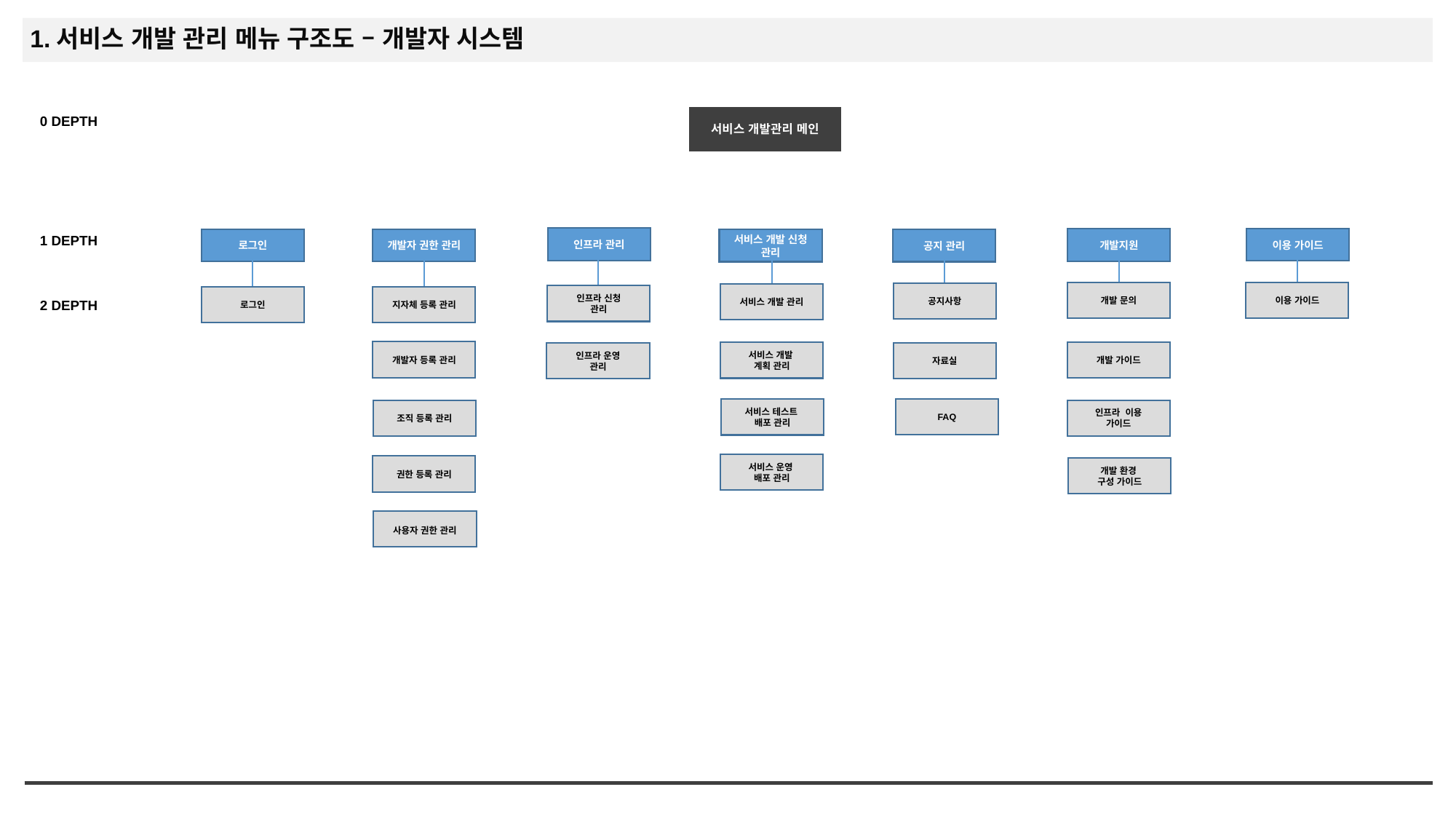

1.서비스 개발 관리 메뉴 구조도 – 개발자 시스템
0 DEPTH

서비스 개발관리 메인
1 DEPTH

서비스 개발 신청 관리

인프라 관리

이용 가이드

개발지원

로그인

개발자 권한 관리

공지 관리

이용 가이드

개발 문의

공지사항

서비스 개발 관리

인프라 신청
관리

로그인

지자체 등록 관리
2 DEPTH

개발자 등록 관리

개발 가이드

서비스 개발
계획 관리

인프라 운영
관리

자료실

FAQ

서비스 테스트
배포 관리

인프라  이용
가이드

조직 등록 관리

서비스 운영
배포 관리

권한 등록 관리

개발 환경
구성 가이드

사용자 권한 관리